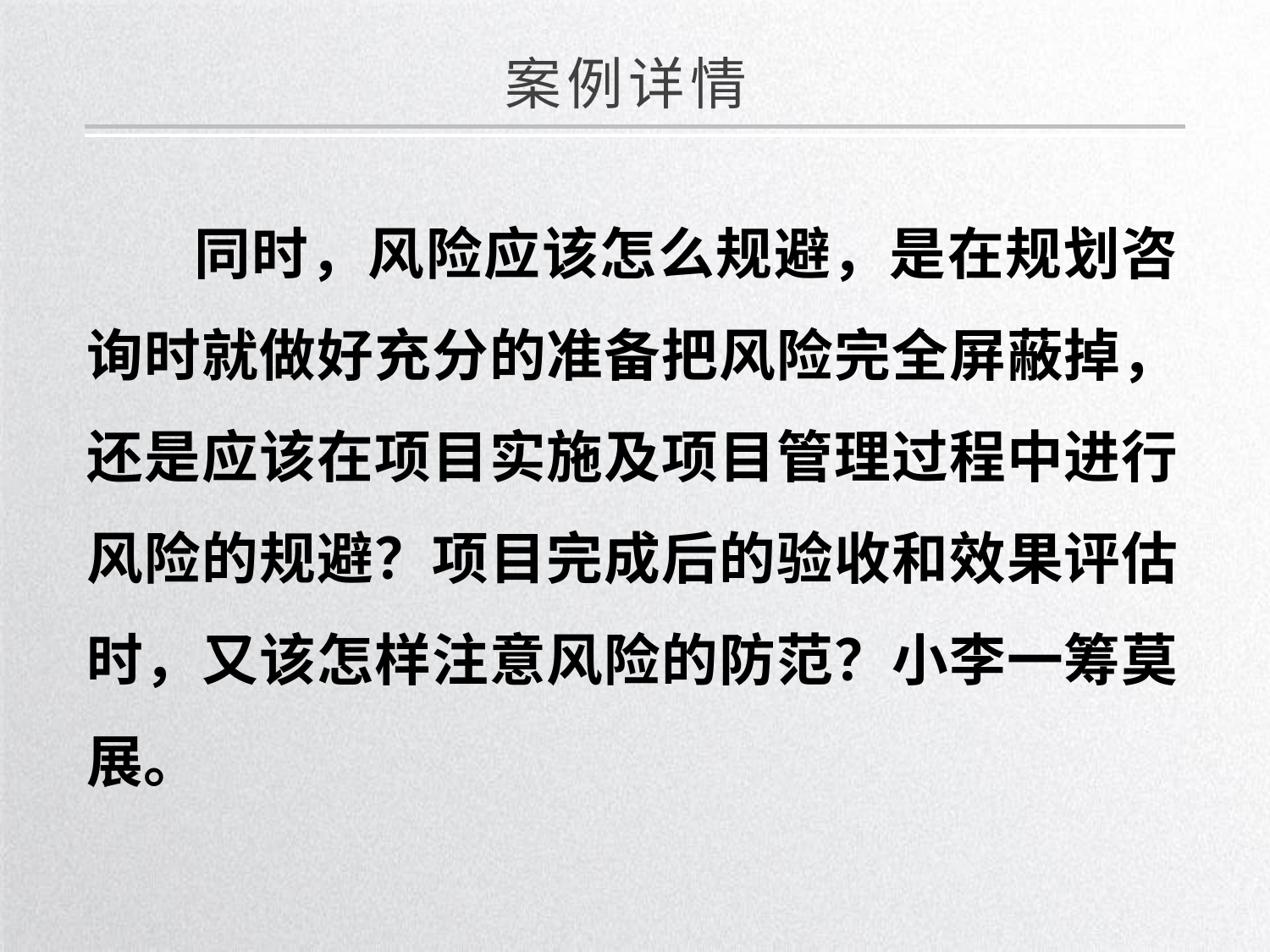

案例详情
  同时，风险应该怎么规避，是在规划咨询时就做好充分的准备把风险完全屏蔽掉，还是应该在项目实施及项目管理过程中进行风险的规避？项目完成后的验收和效果评估时，又该怎样注意风险的防范？小李一筹莫展。